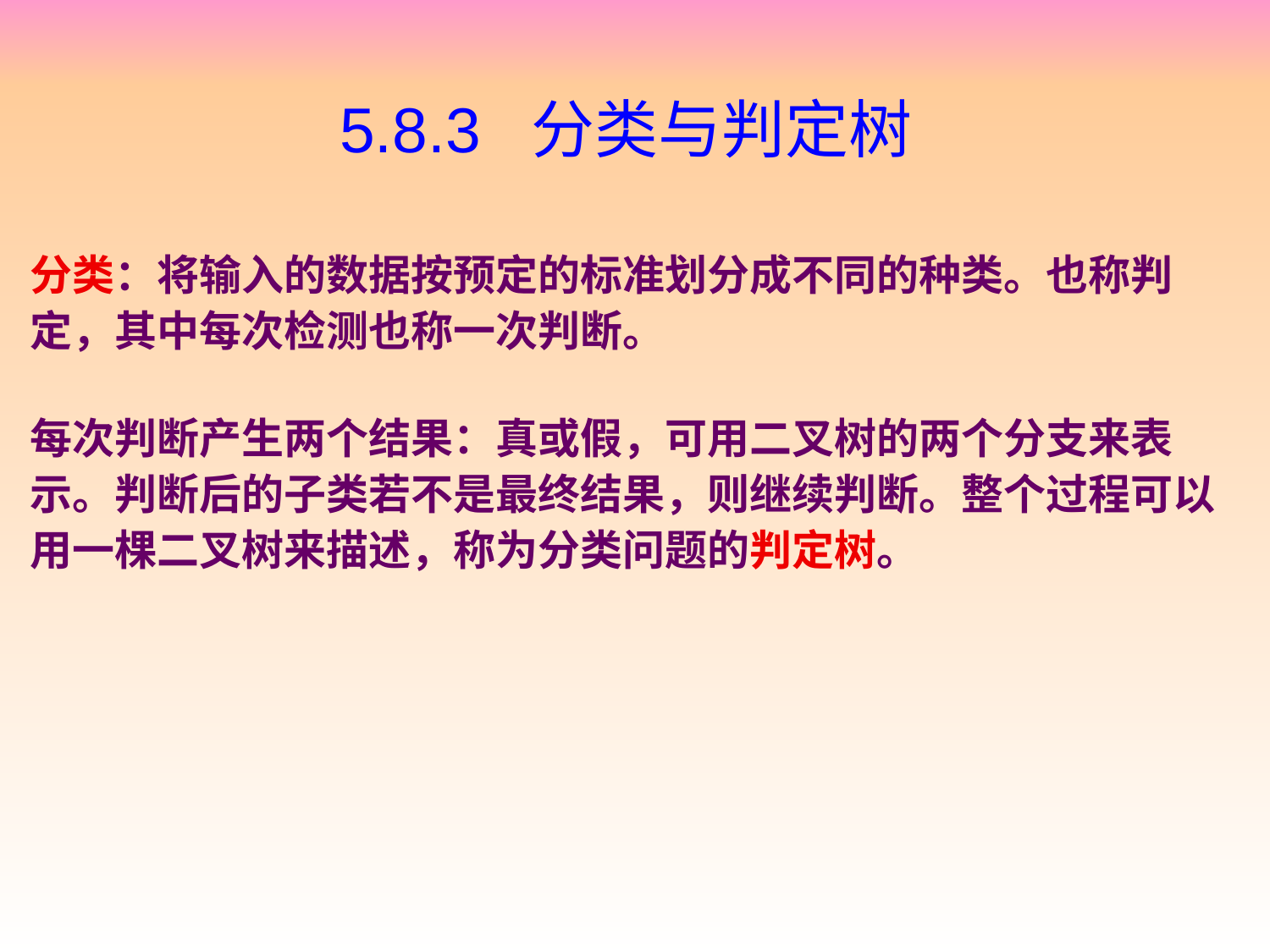

# 5.8.3  分类与判定树
分类：将输入的数据按预定的标准划分成不同的种类。也称判定，其中每次检测也称一次判断。
每次判断产生两个结果：真或假，可用二叉树的两个分支来表示。判断后的子类若不是最终结果，则继续判断。整个过程可以用一棵二叉树来描述，称为分类问题的判定树。